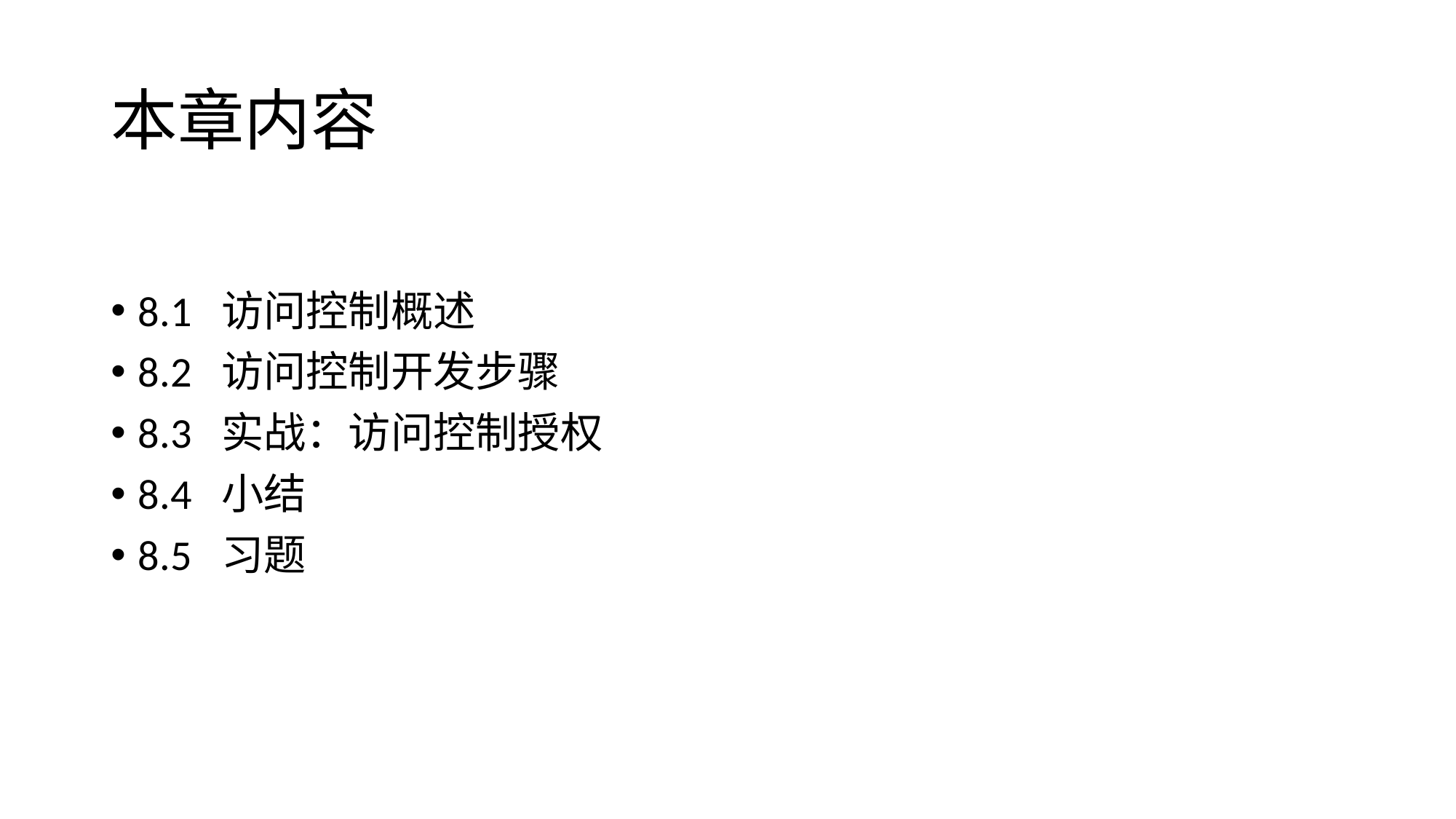

# 本章内容

8.1  访问控制概述
8.2  访问控制开发步骤
8.3  实战：访问控制授权
8.4  小结
8.5  习题